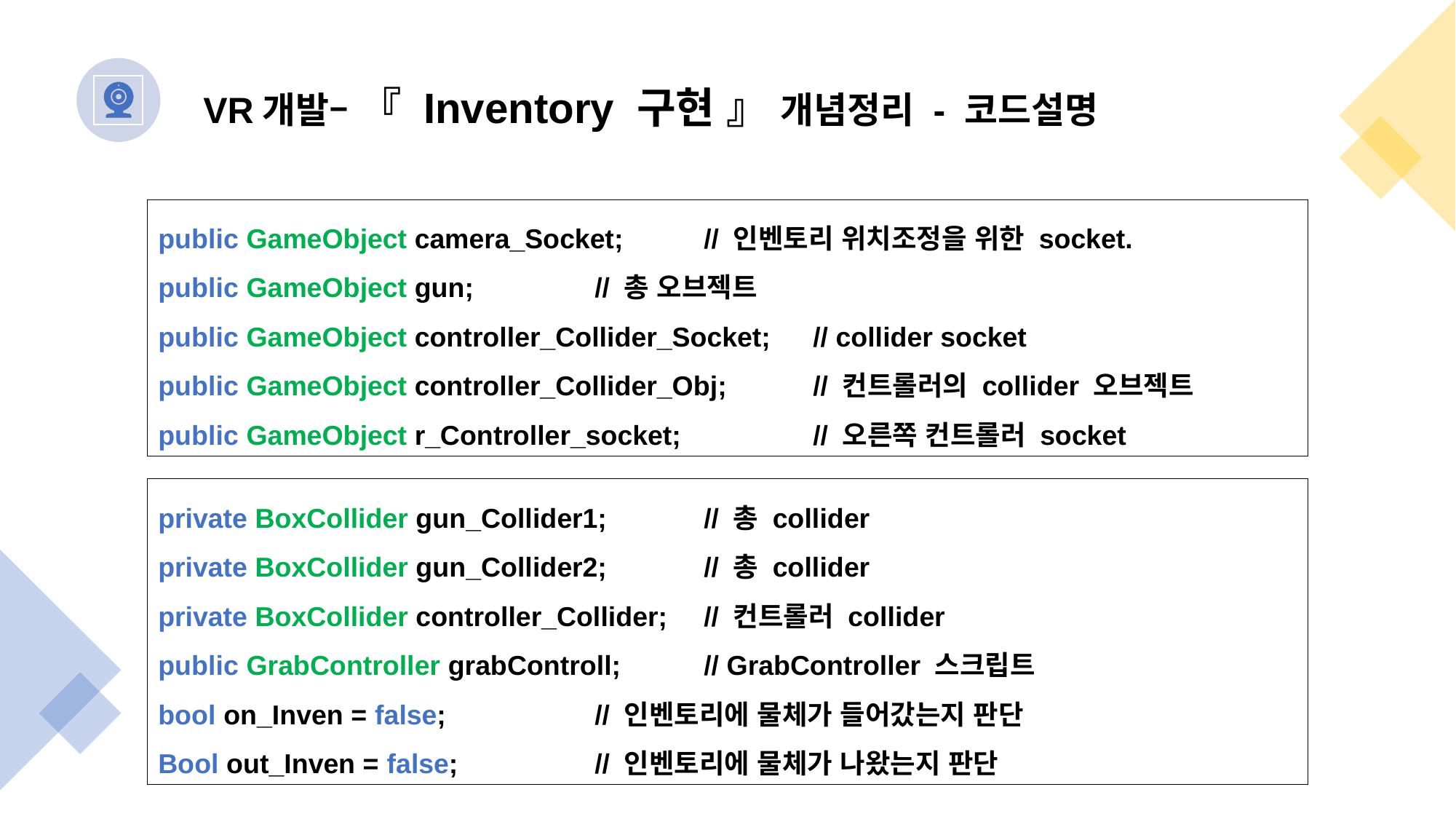

VR개발– 『 Inventory 구현 』 개념정리 - 코드설명
public GameObject camera_Socket;	// 인벤토리 위치조정을 위한 socket.
public GameObject gun;		// 총 오브젝트
public GameObject controller_Collider_Socket;	// collider socket
public GameObject controller_Collider_Obj;	// 컨트롤러의 collider 오브젝트
public GameObject r_Controller_socket;		// 오른쪽 컨트롤러 socket
private BoxCollider gun_Collider1;	// 총 collider
private BoxCollider gun_Collider2;	// 총 collider
private BoxCollider controller_Collider;	// 컨트롤러 collider
public GrabController grabControll;	// GrabController 스크립트
bool on_Inven = false;		// 인벤토리에 물체가 들어갔는지 판단
Bool out_Inven = false;		// 인벤토리에 물체가 나왔는지 판단